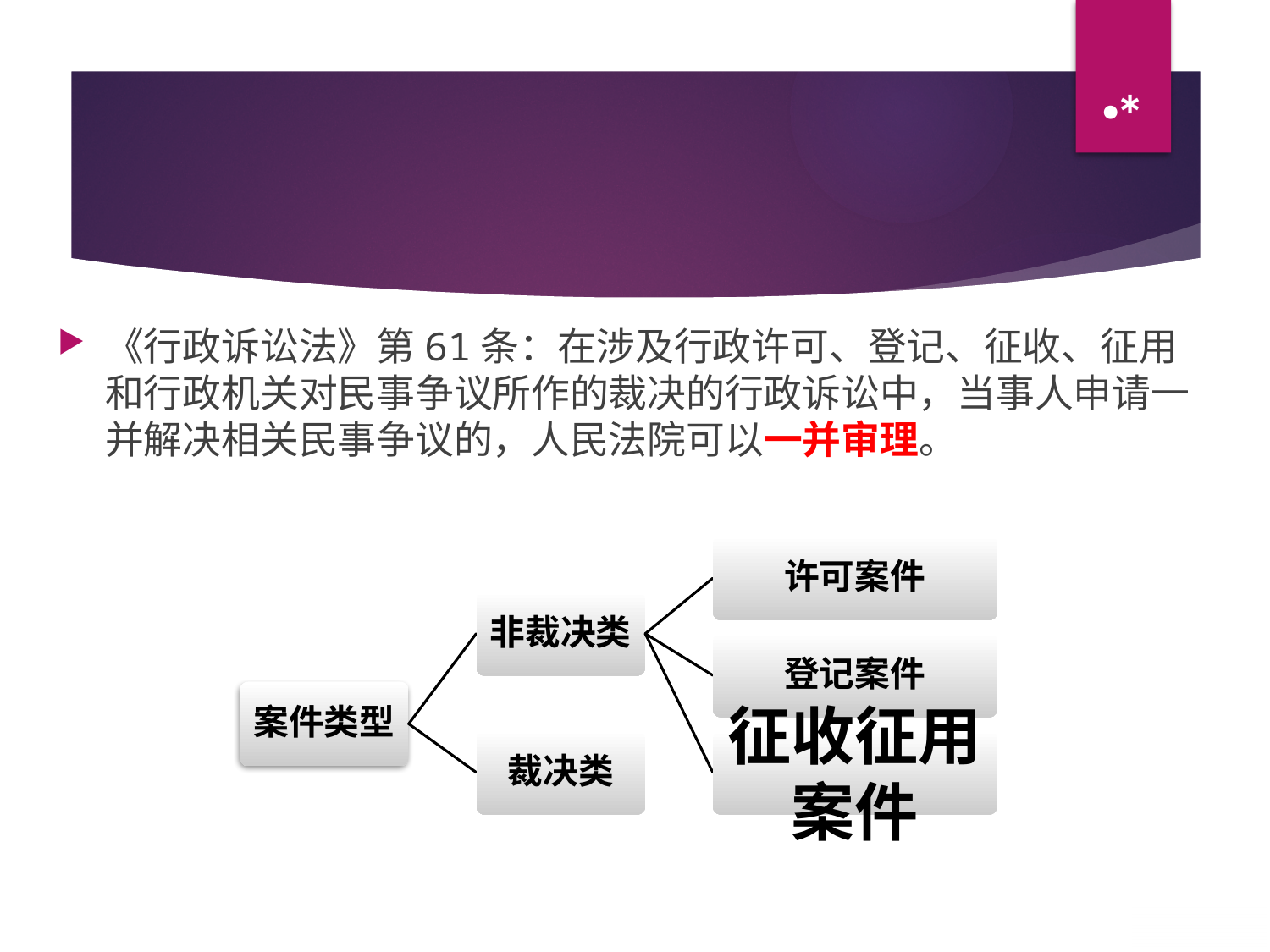

*
#
《行政诉讼法》第61条：在涉及行政许可、登记、征收、征用和行政机关对民事争议所作的裁决的行政诉讼中，当事人申请一并解决相关民事争议的，人民法院可以一并审理。

案件类型

非裁决类

许可案件

登记案件

征收征用案件

裁决类